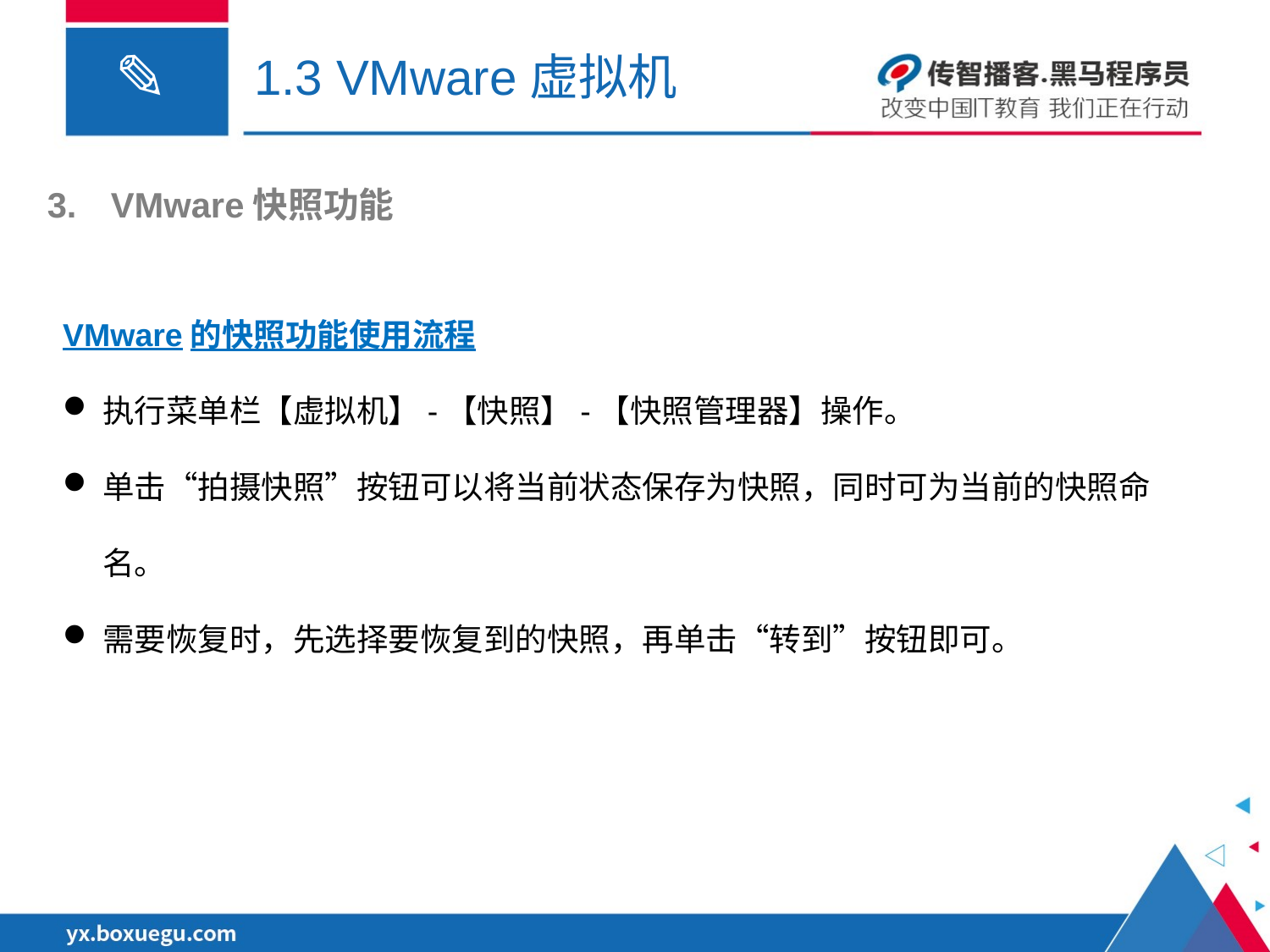

# 1.3 VMware虚拟机
VMware快照功能
VMware的快照功能使用流程
执行菜单栏【虚拟机】-【快照】-【快照管理器】操作。
单击“拍摄快照”按钮可以将当前状态保存为快照，同时可为当前的快照命名。
需要恢复时，先选择要恢复到的快照，再单击“转到”按钮即可。